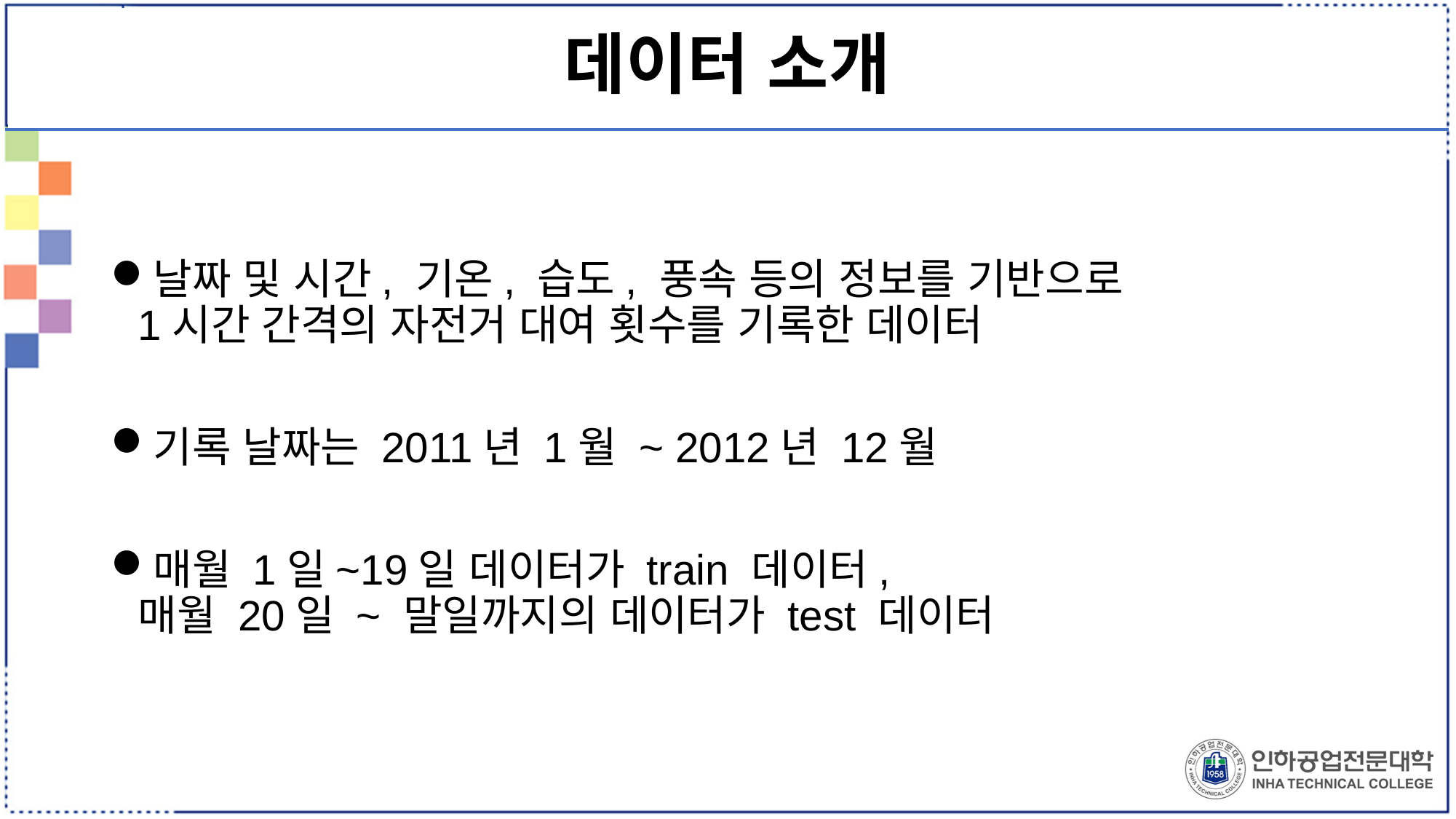

# 데이터 소개
날짜 및 시간, 기온, 습도, 풍속 등의 정보를 기반으로
1시간 간격의 자전거 대여 횟수를 기록한 데이터

기록 날짜는 2011년 1월 ~ 2012년 12월

매월 1일~19일 데이터가 train 데이터,
매월 20일 ~ 말일까지의 데이터가 test 데이터